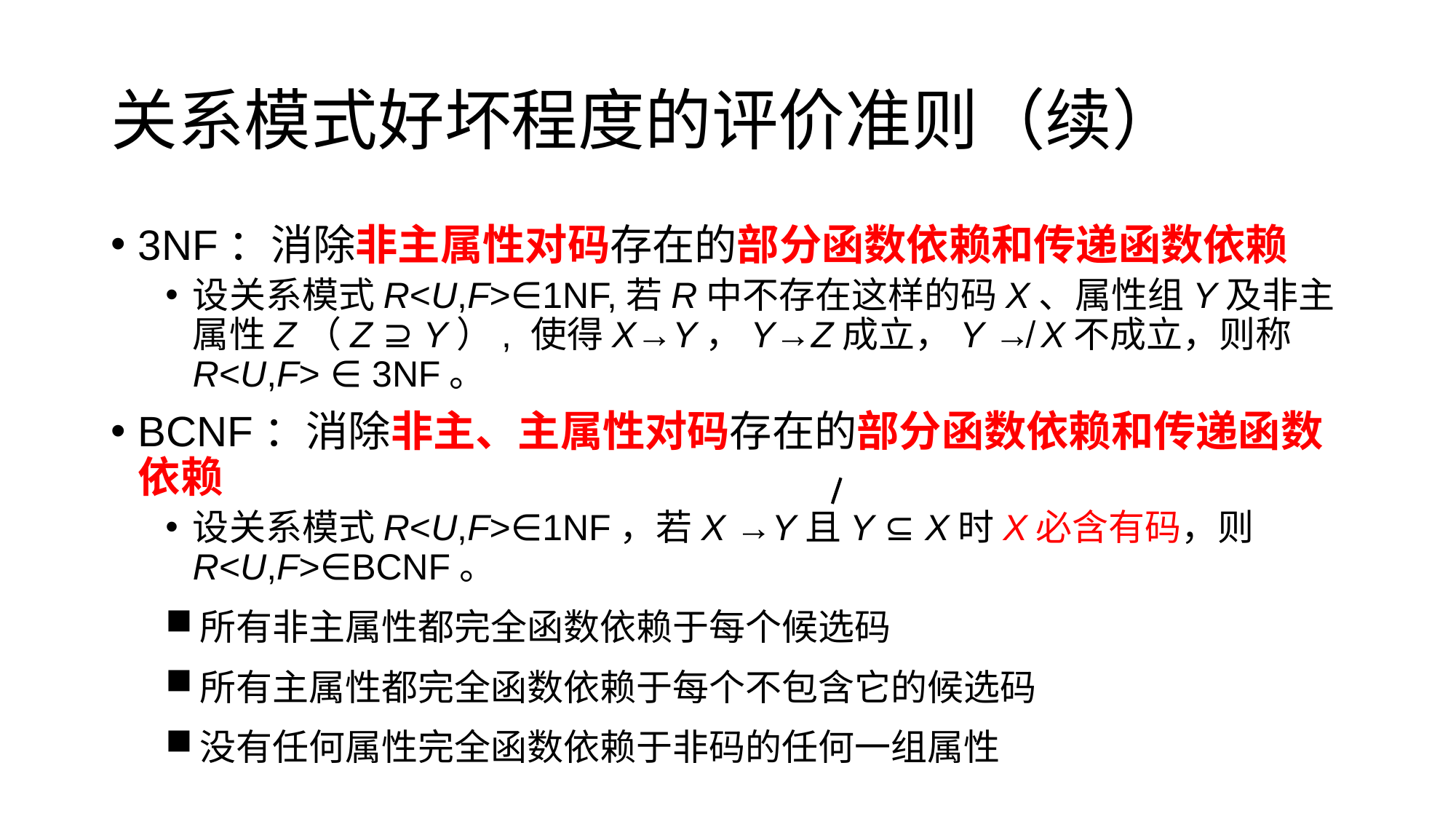

# 关系模式好坏程度的评价准则（续）
3NF：消除非主属性对码存在的部分函数依赖和传递函数依赖
设关系模式R<U,F>∈1NF,若R中不存在这样的码X、属性组Y及非主属性Z（Z ⊇ Y）, 使得X→Y，Y→Z成立，Y ↛ X不成立，则称R<U,F> ∈ 3NF。
BCNF：消除非主、主属性对码存在的部分函数依赖和传递函数依赖
设关系模式R<U,F>∈1NF，若X →Y且Y ⊆ X时X必含有码，则R<U,F>∈BCNF。
所有非主属性都完全函数依赖于每个候选码
所有主属性都完全函数依赖于每个不包含它的候选码
没有任何属性完全函数依赖于非码的任何一组属性